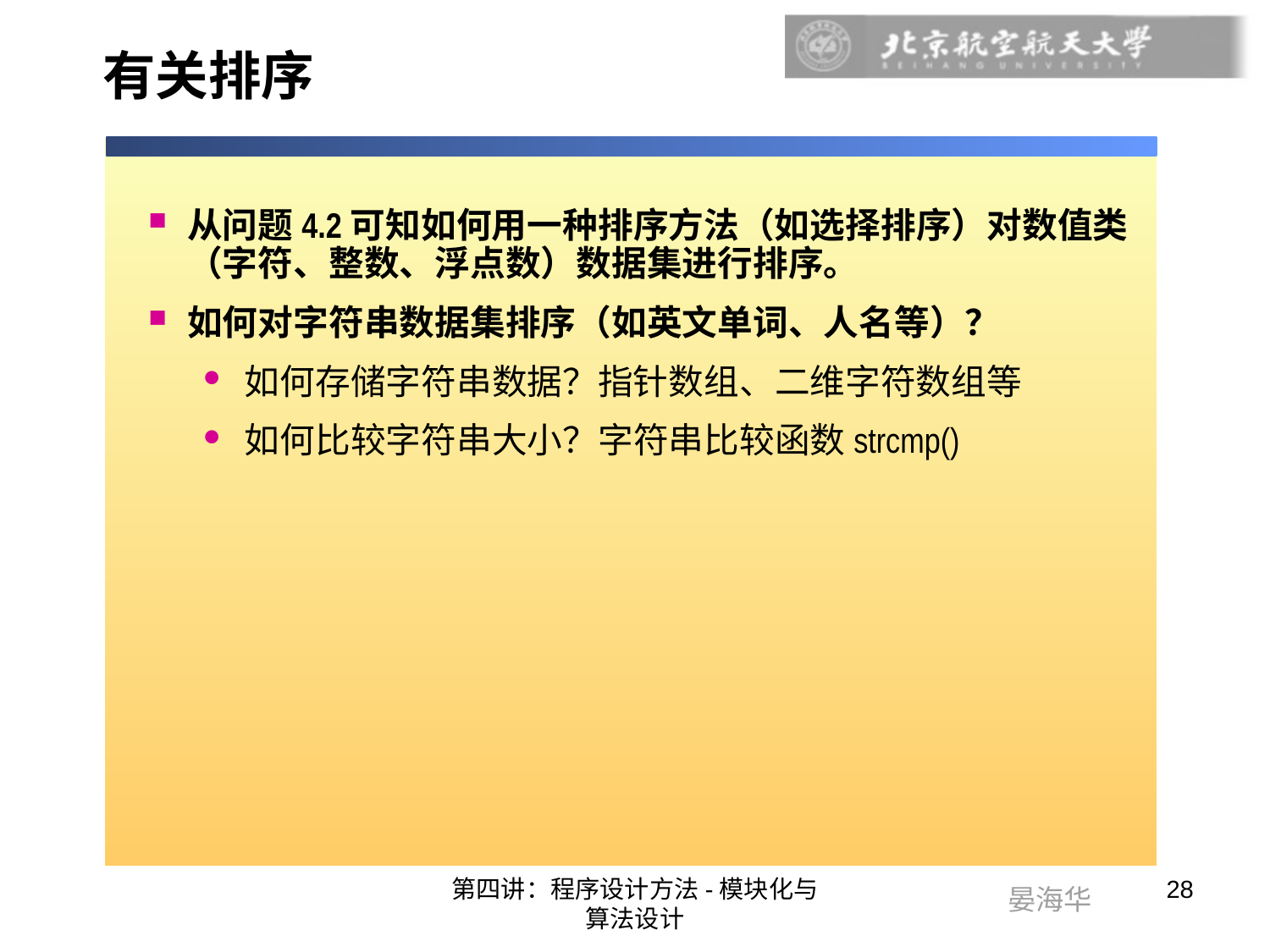

# 有关排序
从问题4.2可知如何用一种排序方法（如选择排序）对数值类（字符、整数、浮点数）数据集进行排序。
如何对字符串数据集排序（如英文单词、人名等）？
如何存储字符串数据？指针数组、二维字符数组等
如何比较字符串大小？字符串比较函数strcmp()
第四讲：程序设计方法-模块化与算法设计
28